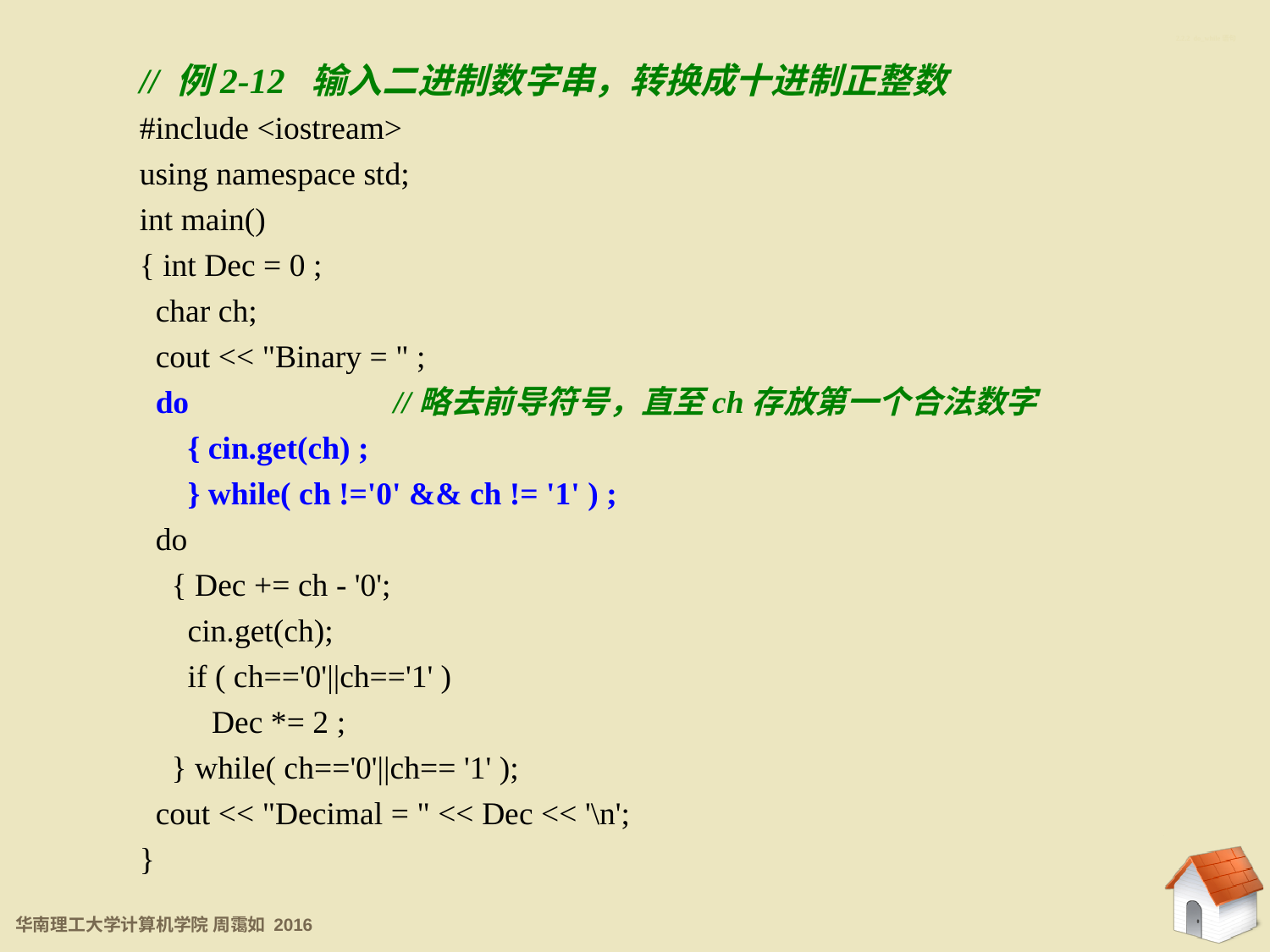

2.2.2  do_while语句
// 例2-12  输入二进制数字串，转换成十进制正整数
#include <iostream>
using namespace std;
int main()
{ int Dec = 0 ;
  char ch;
  cout << "Binary = " ;
  do 		//略去前导符号，直至ch存放第一个合法数字
      { cin.get(ch) ;
      } while( ch !='0' && ch != '1' ) ;
  do
    { Dec += ch - '0';
      cin.get(ch);
      if ( ch=='0'||ch=='1' )
         Dec *= 2 ;
    } while( ch=='0'||ch== '1' );
  cout << "Decimal = " << Dec << '\n';
}